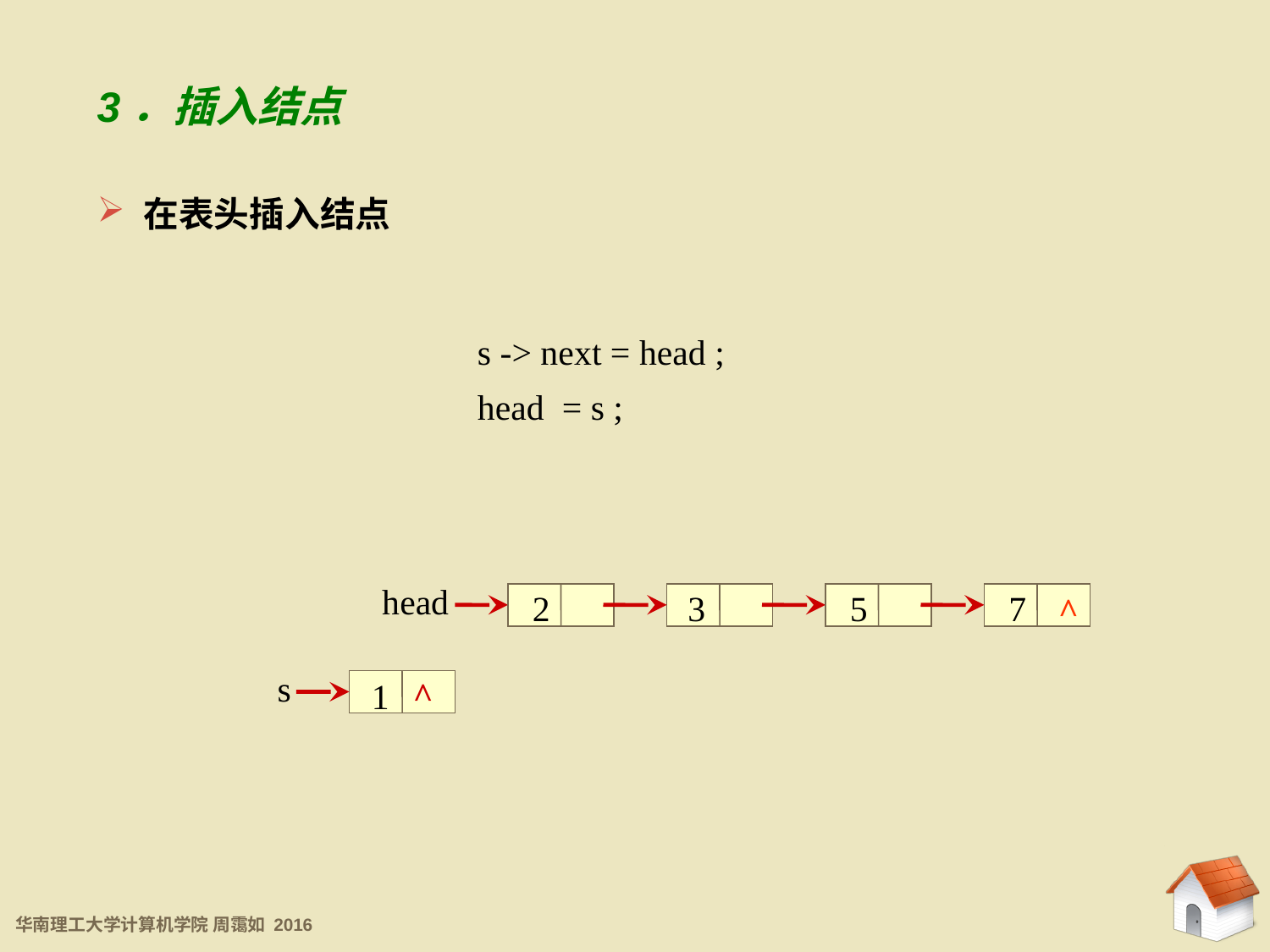

5.3 链表
3．插入结点
 在表头插入结点
s -> next = head ;
head  = s ;
head
2

3
5
7

^

   s
1

^